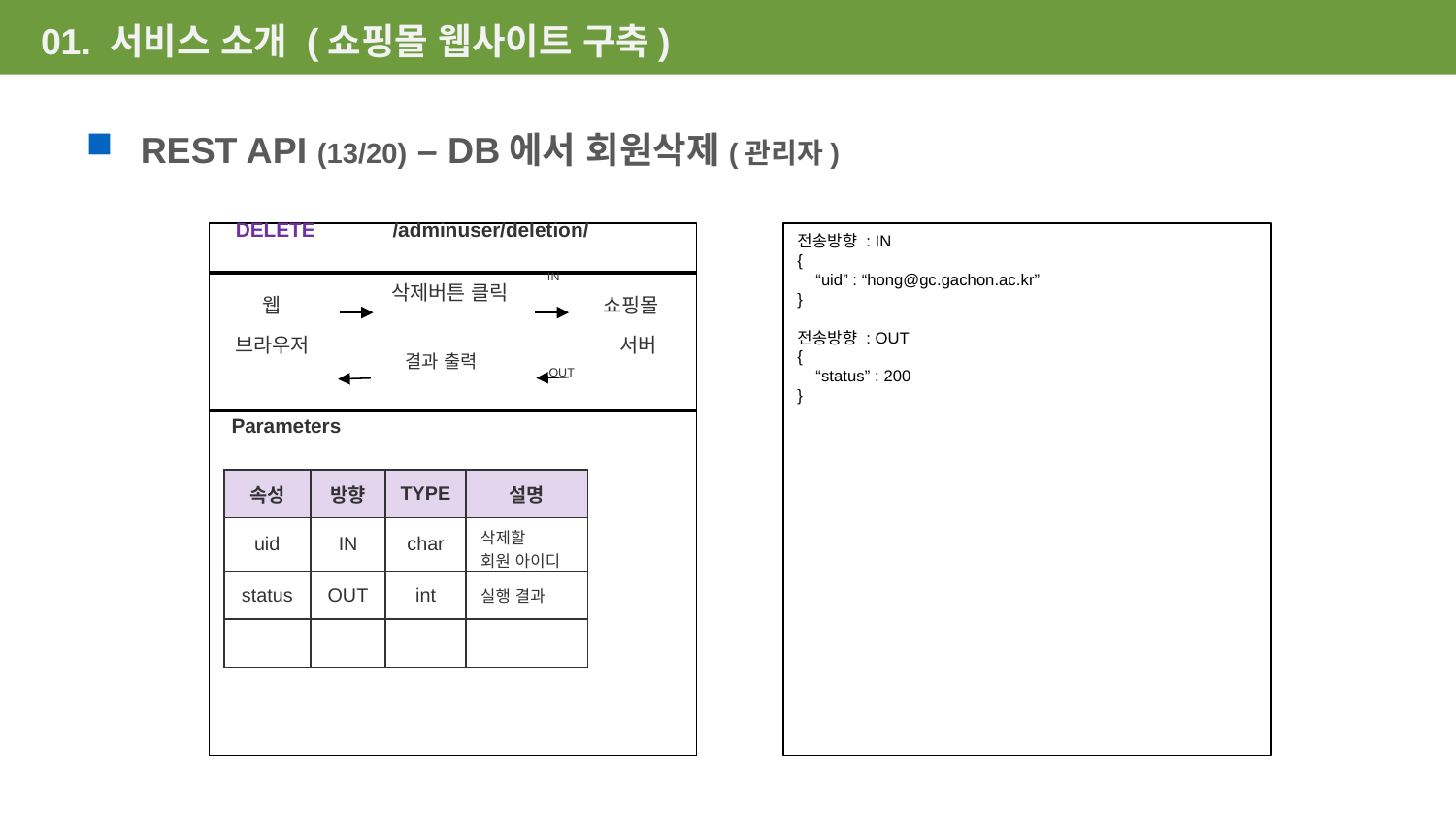

01. 서비스 소개 (쇼핑몰 웹사이트 구축)
REST API (13/20) – DB에서 회원삭제(관리자)
DELETE	  /adminuser/deletion/

전송방향 : IN
{
    “uid” : “hong@gc.gachon.ac.kr”
}

전송방향 : OUT
{
    “status” : 200
}

IN
삭제버튼 클릭
    웹
브라우저
쇼핑몰
  서버
결과 출력
OUT
Parameters
| 속성 | 방향 | TYPE | 설명 |
| --- | --- | --- | --- |
| uid | IN | char | 삭제할 회원 아이디 |
| status | OUT | int | 실행 결과 |
|  |  |  |  |